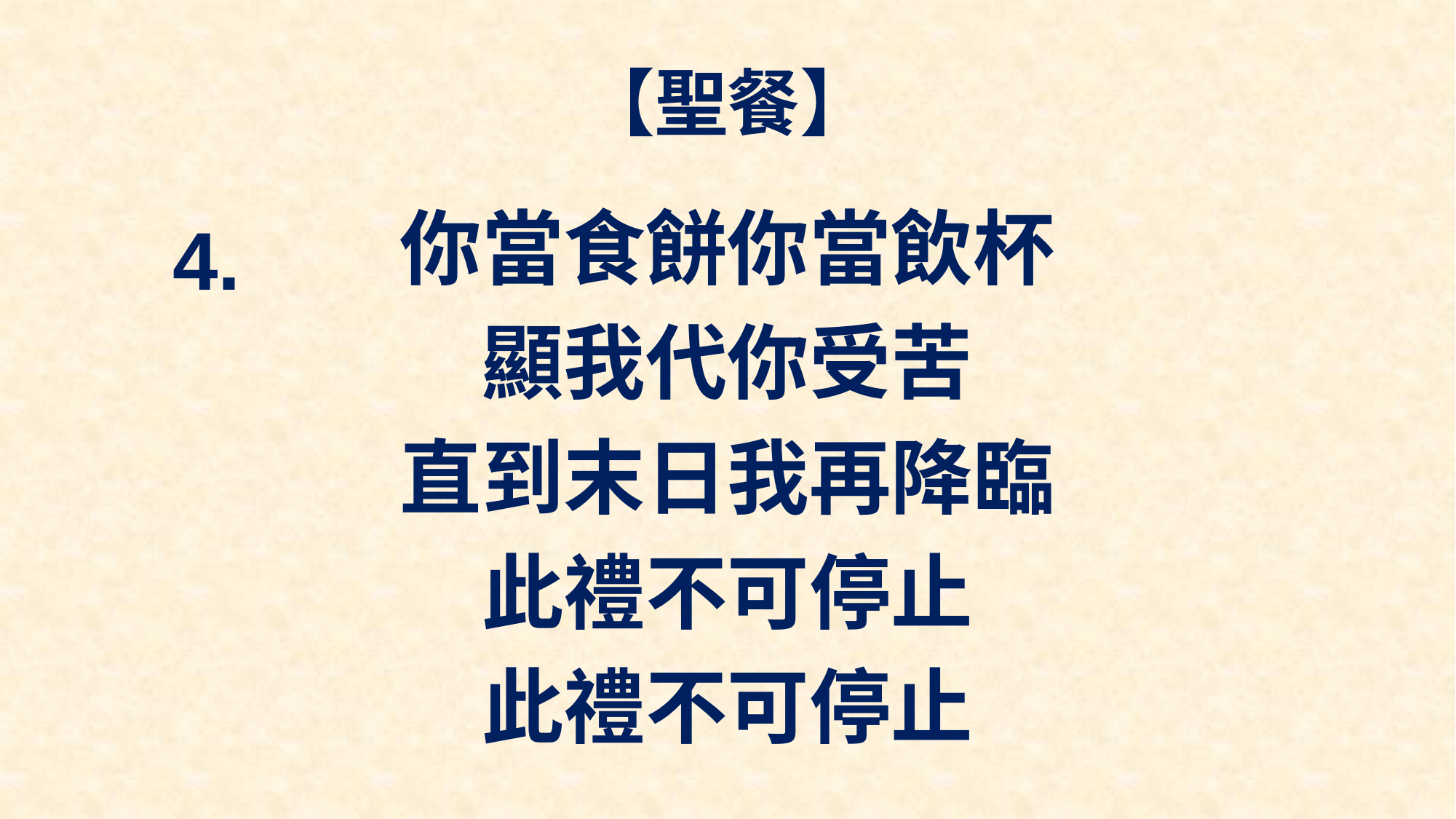

# 【聖餐】
你當食餅你當飲杯
顯我代你受苦
直到末日我再降臨
此禮不可停止
此禮不可停止
4.